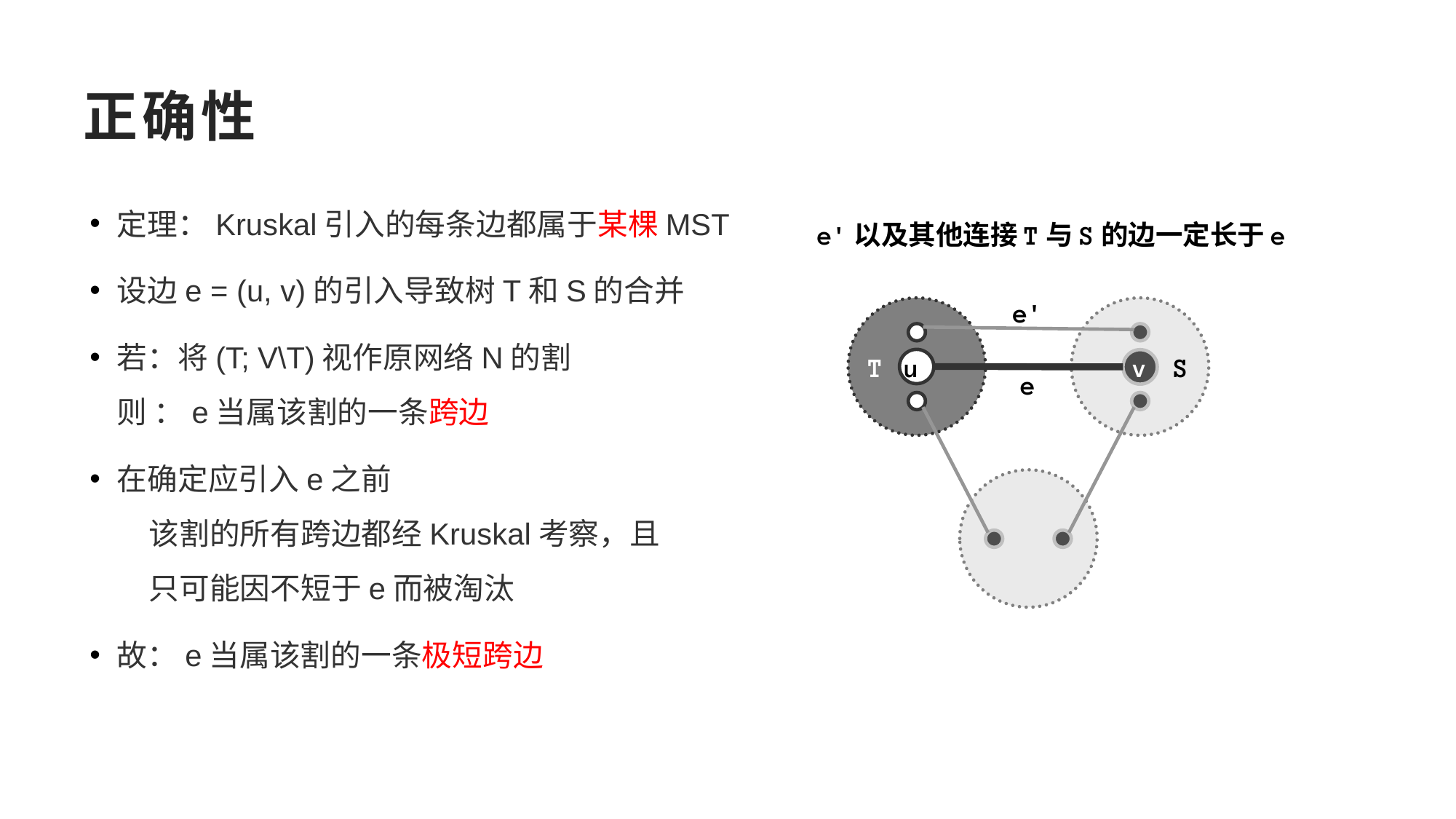

# 正确性
定理：Kruskal引入的每条边都属于某棵MST
设边e = (u, v)的引入导致树T和S的合并
若：将(T; V\T)视作原网络N的割
则 ：e当属该割的一条跨边
在确定应引入e之前
	该割的所有跨边都经Kruskal考察，且
	只可能因不短于e而被淘汰
故：e当属该割的一条极短跨边

e'以及其他连接T与S的边一定长于e
e'
T
S

u
v
e